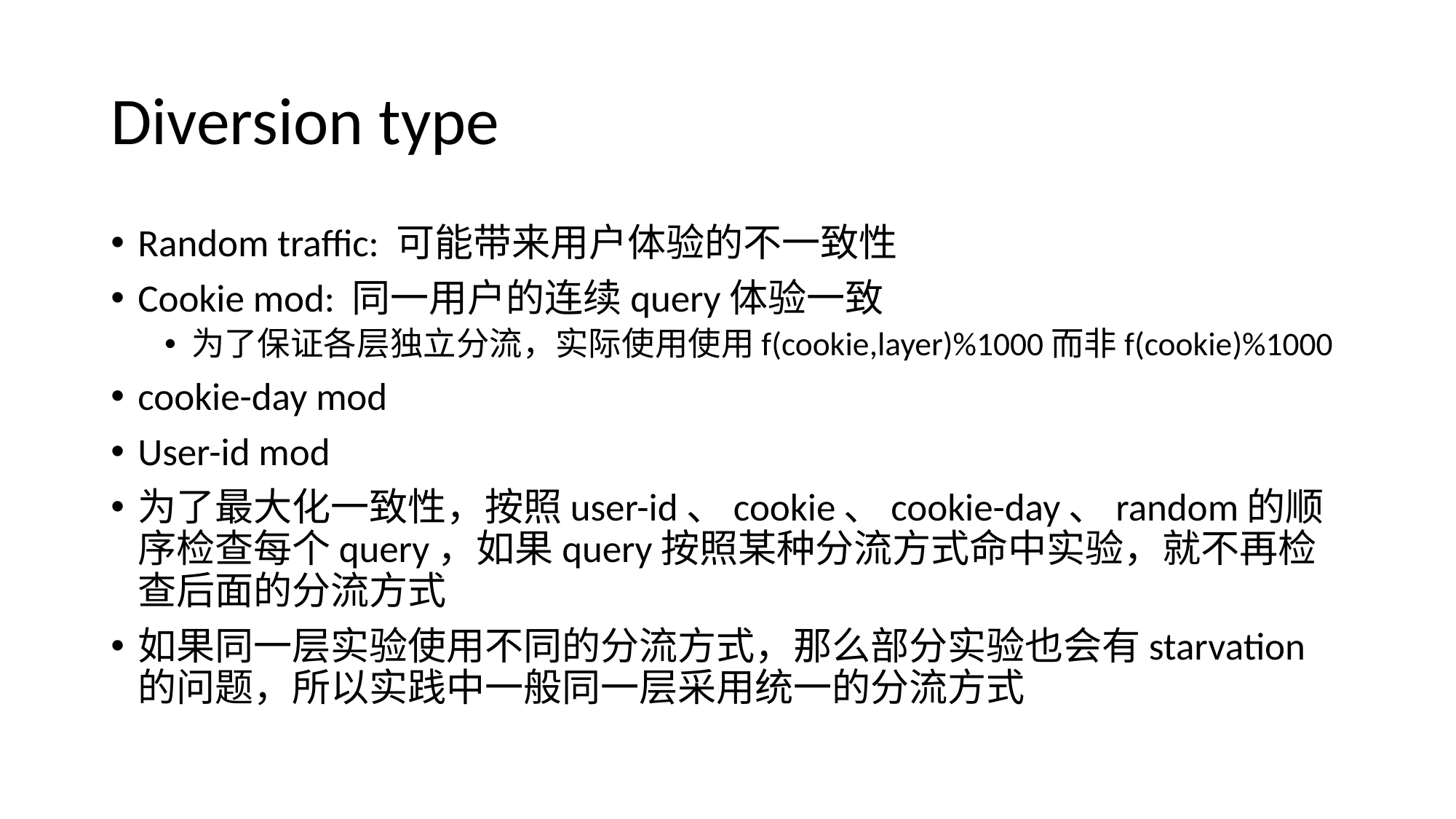

# Diversion type
Random traffic: 可能带来用户体验的不一致性
Cookie mod: 同一用户的连续query体验一致
为了保证各层独立分流，实际使用使用f(cookie,layer)%1000而非f(cookie)%1000
cookie-day mod
User-id mod
为了最大化一致性，按照user-id、cookie、cookie-day、random的顺序检查每个query，如果query按照某种分流方式命中实验，就不再检查后面的分流方式
如果同一层实验使用不同的分流方式，那么部分实验也会有starvation的问题，所以实践中一般同一层采用统一的分流方式